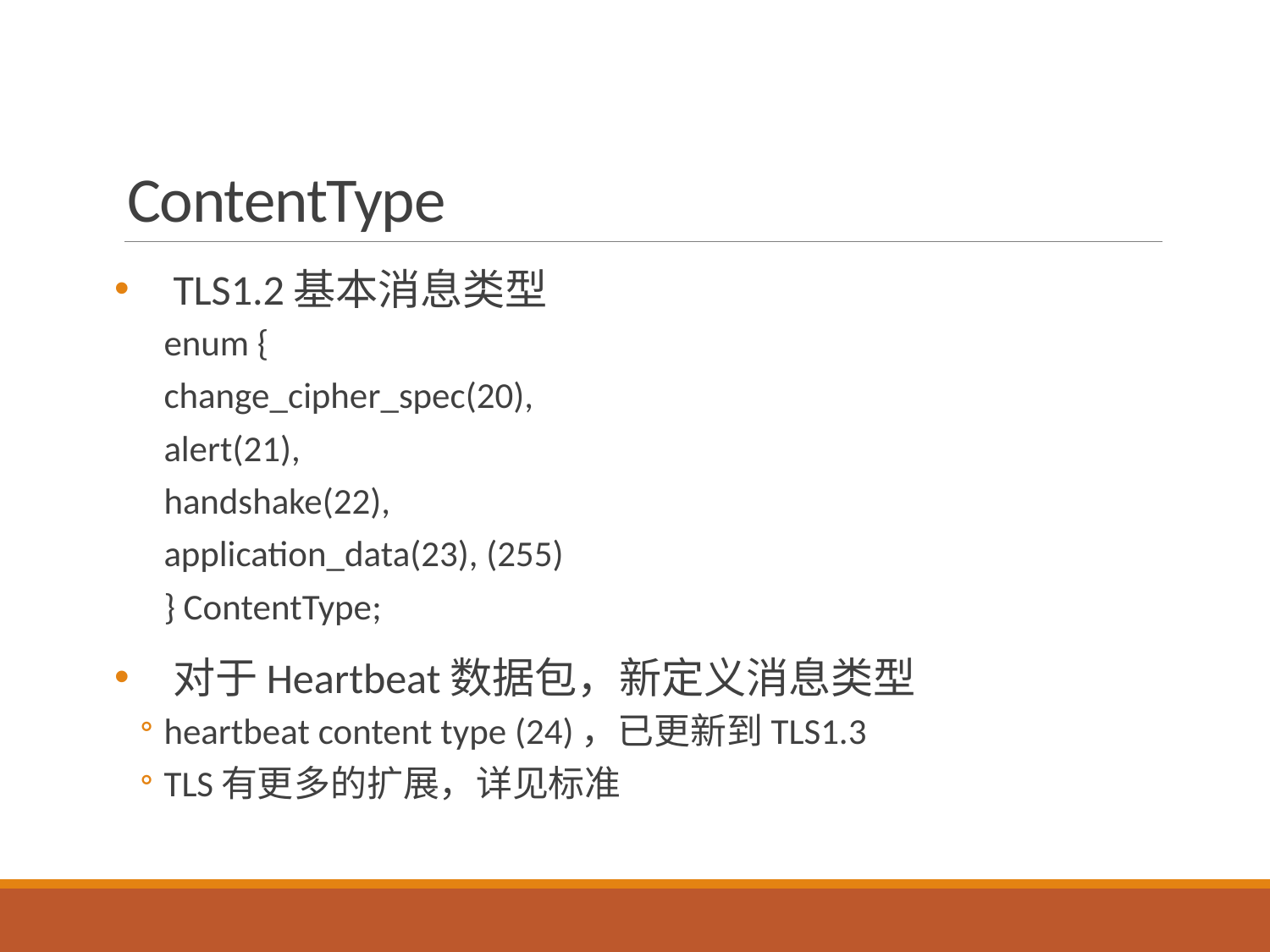

# ContentType
TLS1.2基本消息类型
      enum {
	change_cipher_spec(20),
	alert(21),
	handshake(22),
	application_data(23), (255)
	} ContentType;
对于Heartbeat数据包，新定义消息类型
heartbeat content type (24)，已更新到TLS1.3
TLS有更多的扩展，详见标准
70